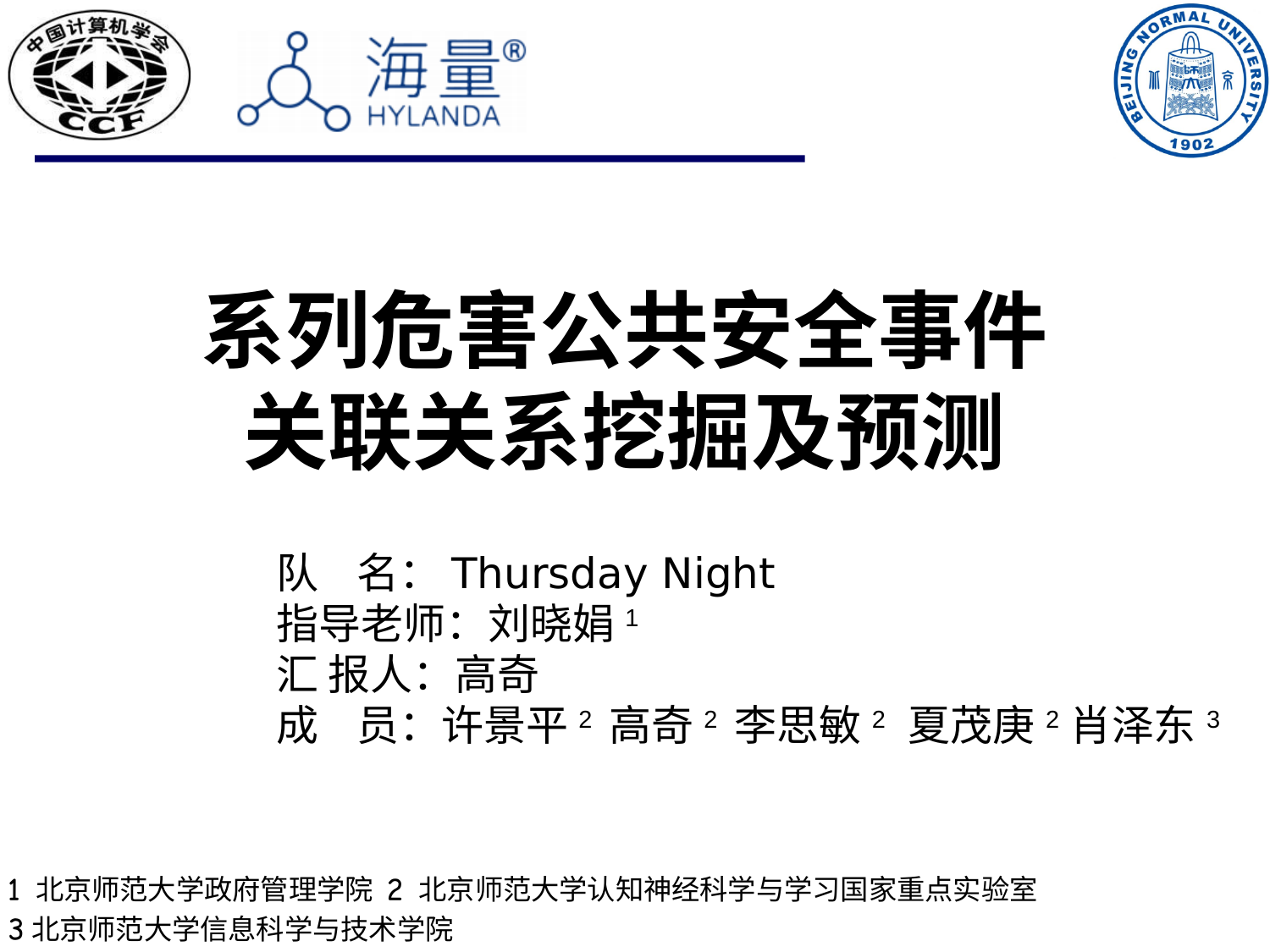

# 系列危害公共安全事件 关联关系挖掘及预测
队    名：Thursday Night
指导老师：刘晓娟1
汇 报人：高奇
成    员：许景平2 高奇2 李思敏2 夏茂庚2肖泽东3
1 北京师范大学政府管理学院 2 北京师范大学认知神经科学与学习国家重点实验室
3北京师范大学信息科学与技术学院